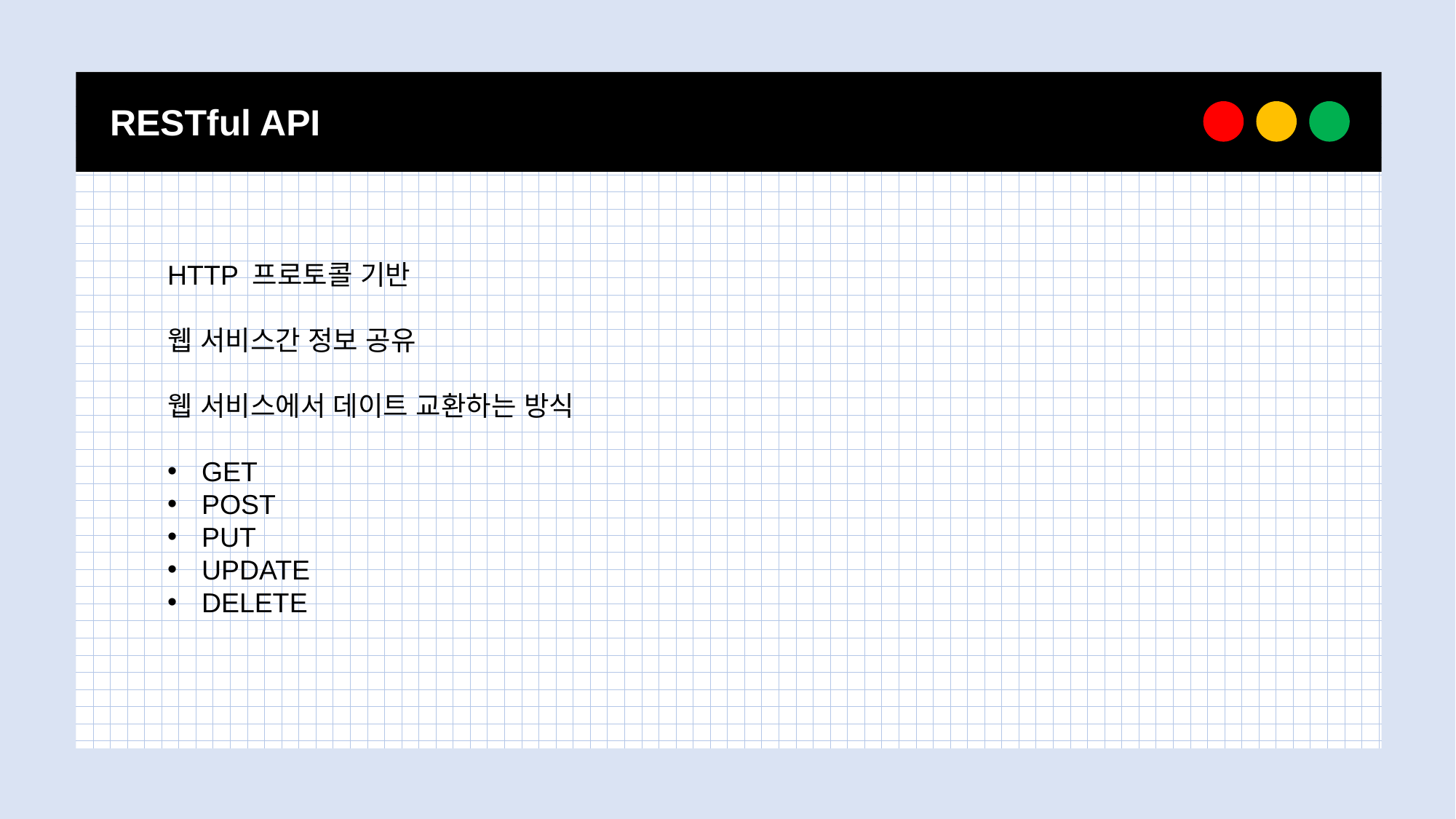

RESTful API

HTTP 프로토콜 기반
웹 서비스간 정보 공유
웹 서비스에서 데이트 교환하는 방식

GET
POST
PUT
UPDATE
DELETE